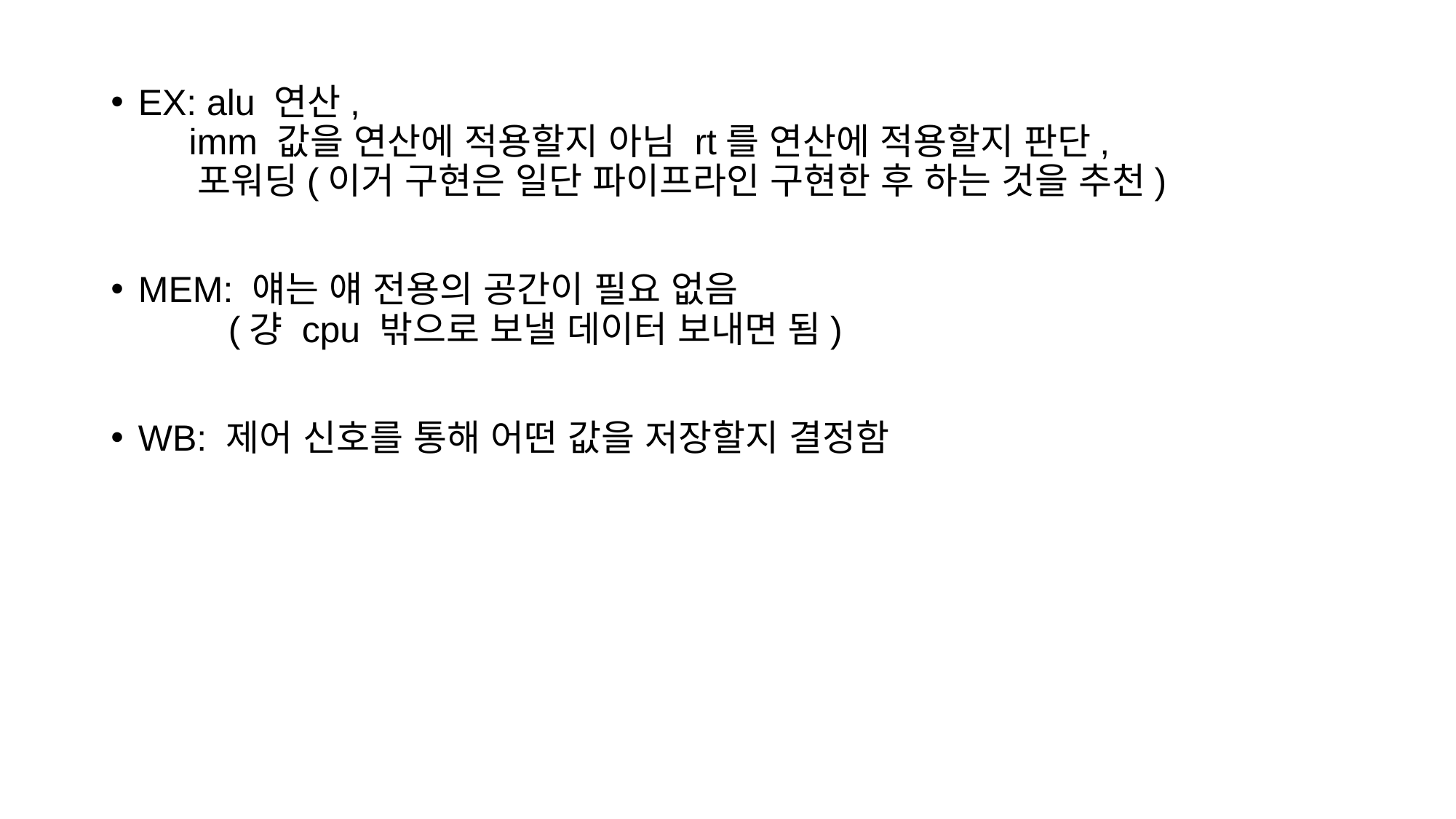

EX: alu 연산,
     imm 값을 연산에 적용할지 아님 rt를 연산에 적용할지 판단,
     포워딩(이거 구현은 일단 파이프라인 구현한 후 하는 것을 추천)

MEM: 얘는 얘 전용의 공간이 필요 없음
        (걍 cpu 밖으로 보낼 데이터 보내면 됨)

WB: 제어 신호를 통해 어떤 값을 저장할지 결정함